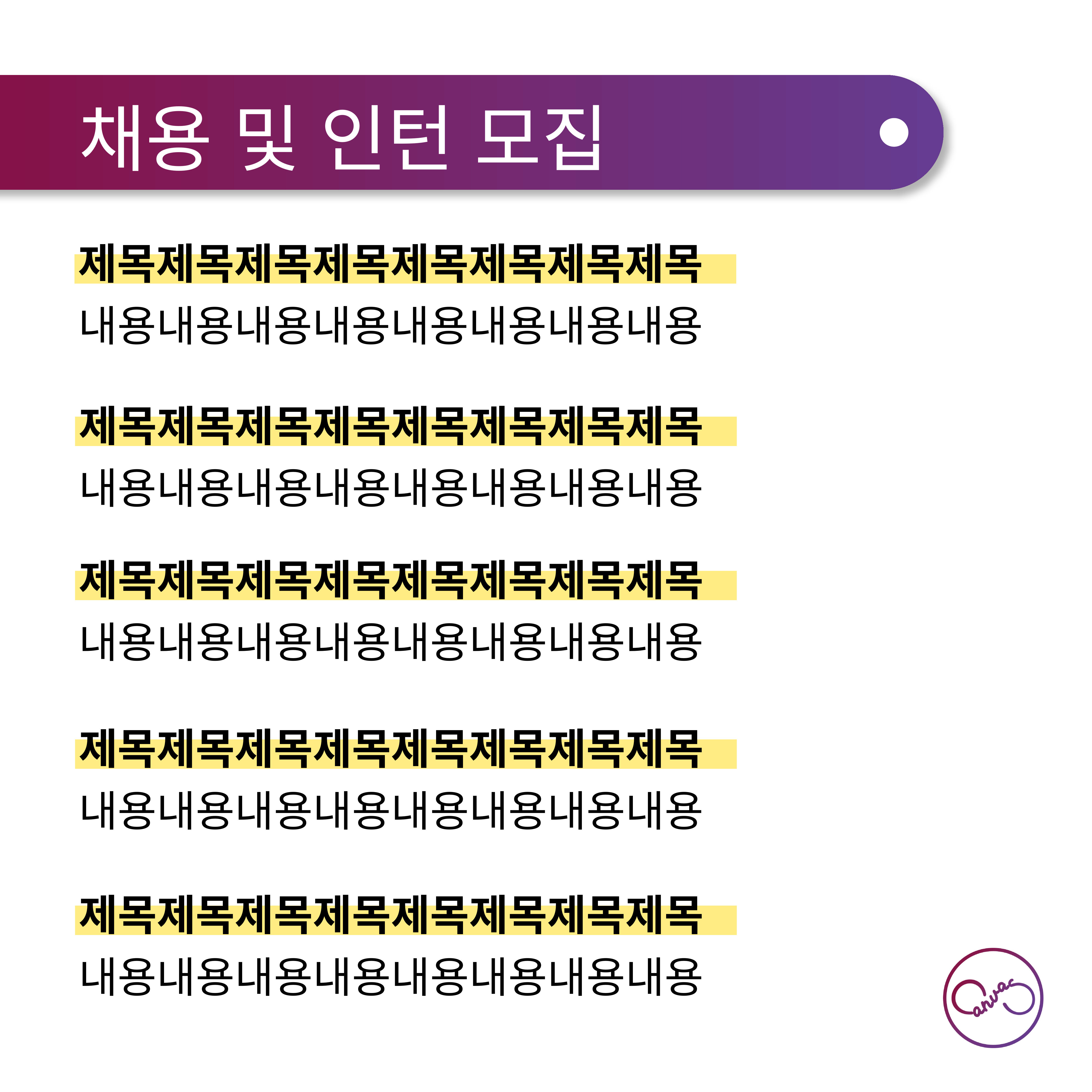

# 채용 및 인턴 모집
제목제목제목제목제목제목제목제목

내용내용내용내용내용내용내용내용
제목제목제목제목제목제목제목제목

내용내용내용내용내용내용내용내용
제목제목제목제목제목제목제목제목

내용내용내용내용내용내용내용내용
제목제목제목제목제목제목제목제목

내용내용내용내용내용내용내용내용
제목제목제목제목제목제목제목제목

내용내용내용내용내용내용내용내용